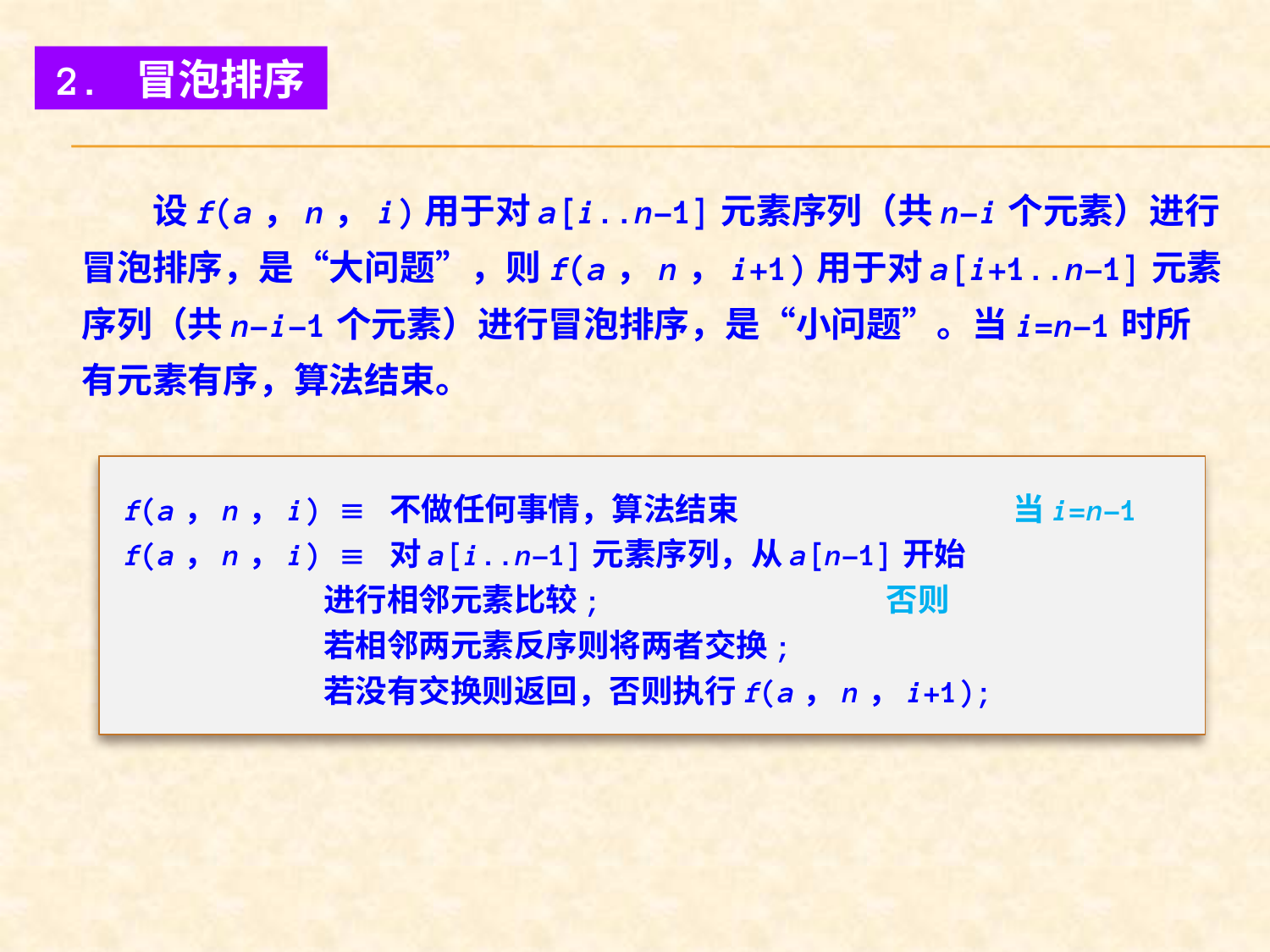

2. 冒泡排序
　　设f(a，n，i)用于对a[i..n-1]元素序列（共n-i个元素）进行冒泡排序，是“大问题”，则f(a，n，i+1)用于对a[i+1..n-1]元素序列（共n-i-1个元素）进行冒泡排序，是“小问题”。当i=n-1时所有元素有序，算法结束。
f(a，n，i) ≡ 不做任何事情，算法结束			当i=n-1
f(a，n，i) ≡ 对a[i..n-1]元素序列，从a[n-1]开始
	         进行相邻元素比较;			否则
	         若相邻两元素反序则将两者交换;
	         若没有交换则返回，否则执行f(a，n，i+1);
62